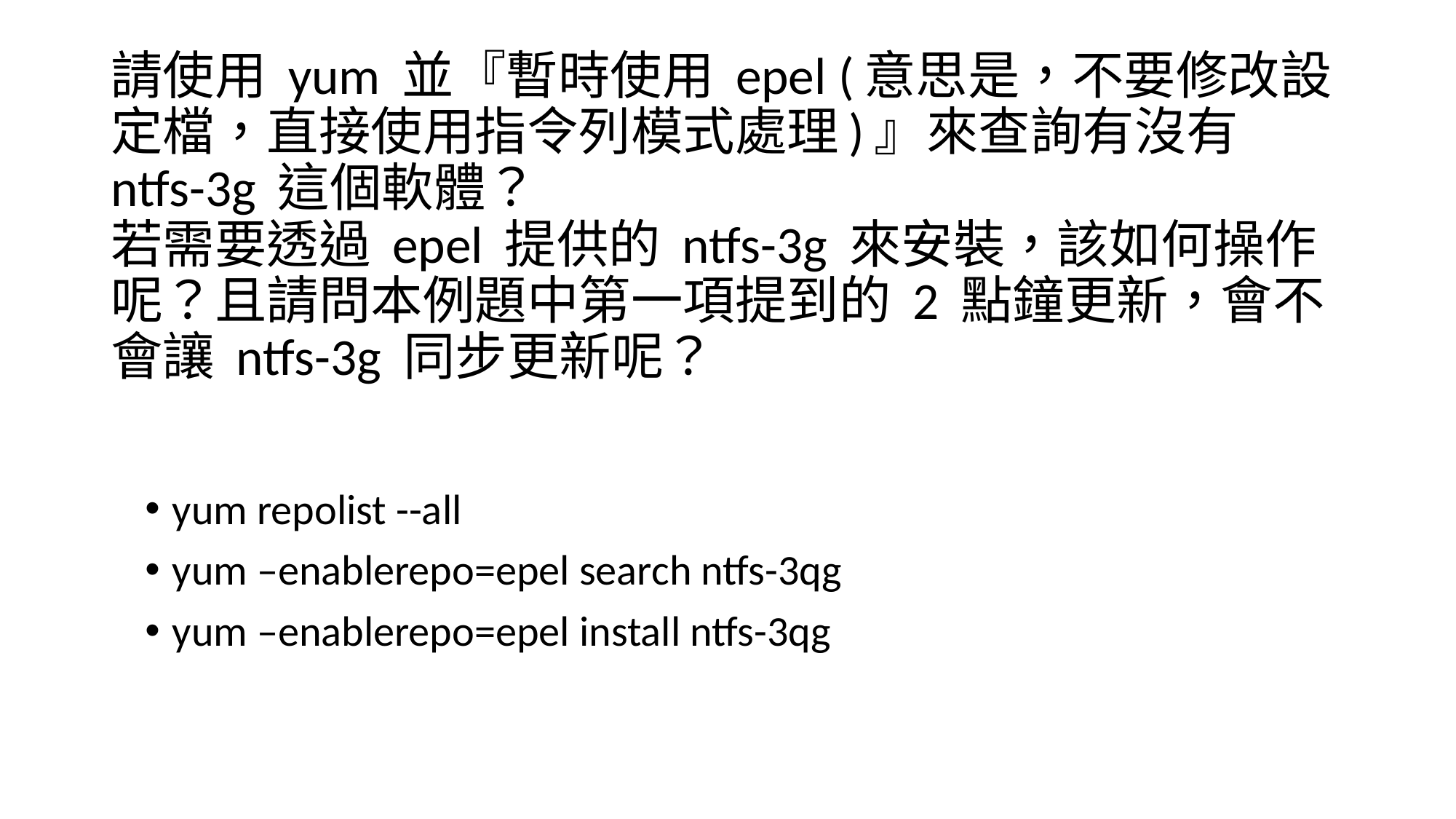

# 請使用 yum 並『暫時使用 epel (意思是，不要修改設定檔，直接使用指令列模式處理)』來查詢有沒有 ntfs-3g 這個軟體？ 若需要透過 epel 提供的 ntfs-3g 來安裝，該如何操作呢？且請問本例題中第一項提到的 2 點鐘更新，會不會讓 ntfs-3g 同步更新呢？
yum repolist --all
yum –enablerepo=epel search ntfs-3qg
yum –enablerepo=epel install ntfs-3qg